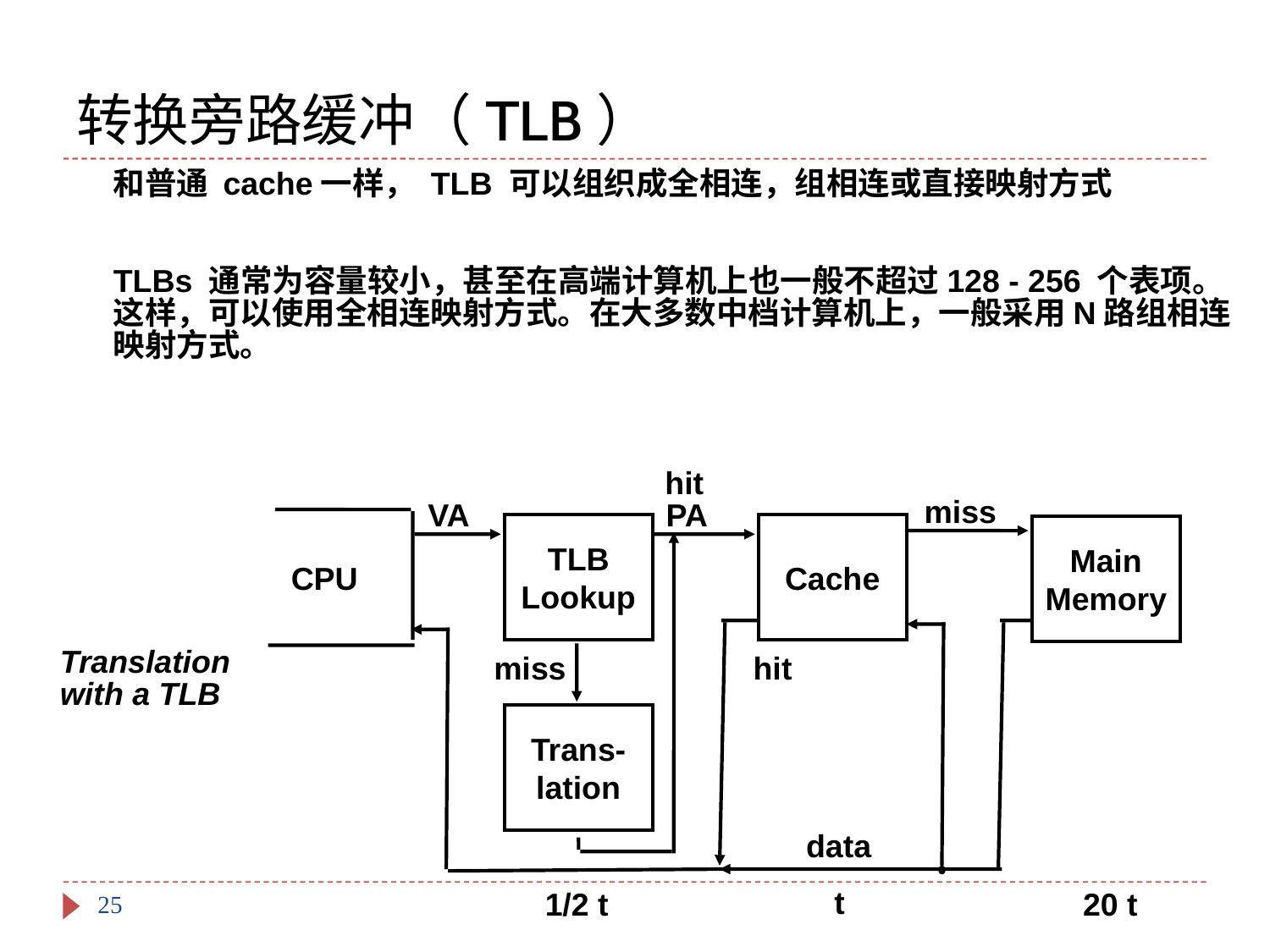

# 转换旁路缓冲（TLB）
和普通 cache一样， TLB 可以组织成全相连，组相连或直接映射方式

TLBs 通常为容量较小，甚至在高端计算机上也一般不超过128 - 256 个表项。
这样，可以使用全相连映射方式。在大多数中档计算机上，一般采用N路组相连
映射方式。
hit
miss
VA
PA

TLB
Lookup
Cache
Main
Memory

CPU

Translation
with a TLB

miss
hit
Trans-
lation
data

25
t
1/2 t
20 t